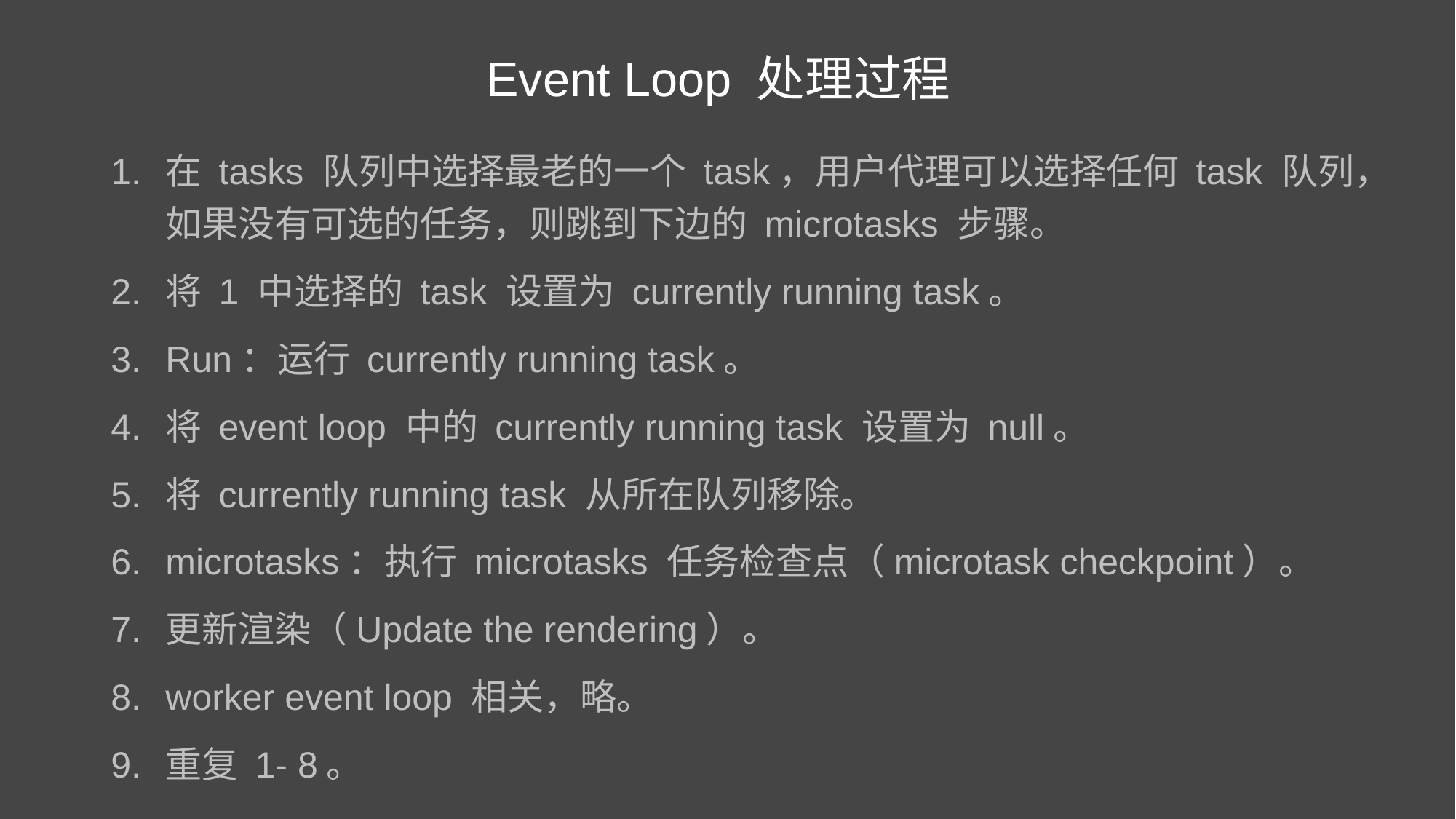

Event Loop 处理过程
在 tasks 队列中选择最老的一个 task，用户代理可以选择任何 task 队列，如果没有可选的任务，则跳到下边的 microtasks 步骤。
将 1 中选择的 task 设置为 currently running task。
Run：运行 currently running task。
将 event loop 中的 currently running task 设置为 null。
将 currently running task 从所在队列移除。
microtasks：执行 microtasks 任务检查点（microtask checkpoint）。
更新渲染（Update the rendering）。
worker event loop 相关，略。
重复 1- 8。